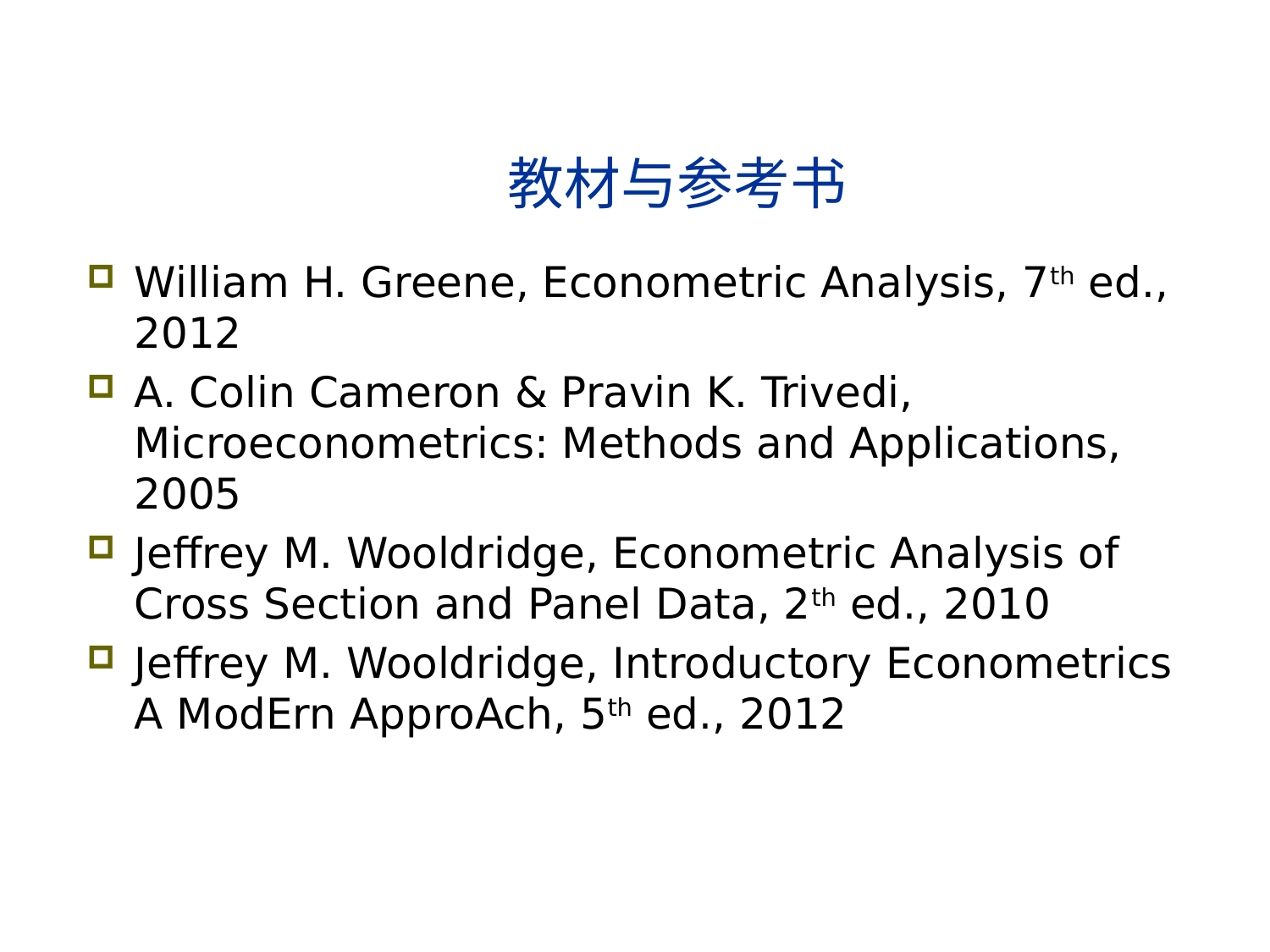

# 教材与参考书
William H. Greene, Econometric Analysis, 7th ed., 2012
A. Colin Cameron & Pravin K. Trivedi, Microeconometrics: Methods and Applications, 2005
Jeffrey M. Wooldridge, Econometric Analysis of Cross Section and Panel Data, 2th ed., 2010
Jeffrey M. Wooldridge, Introductory Econometrics A ModErn ApproAch, 5th ed., 2012